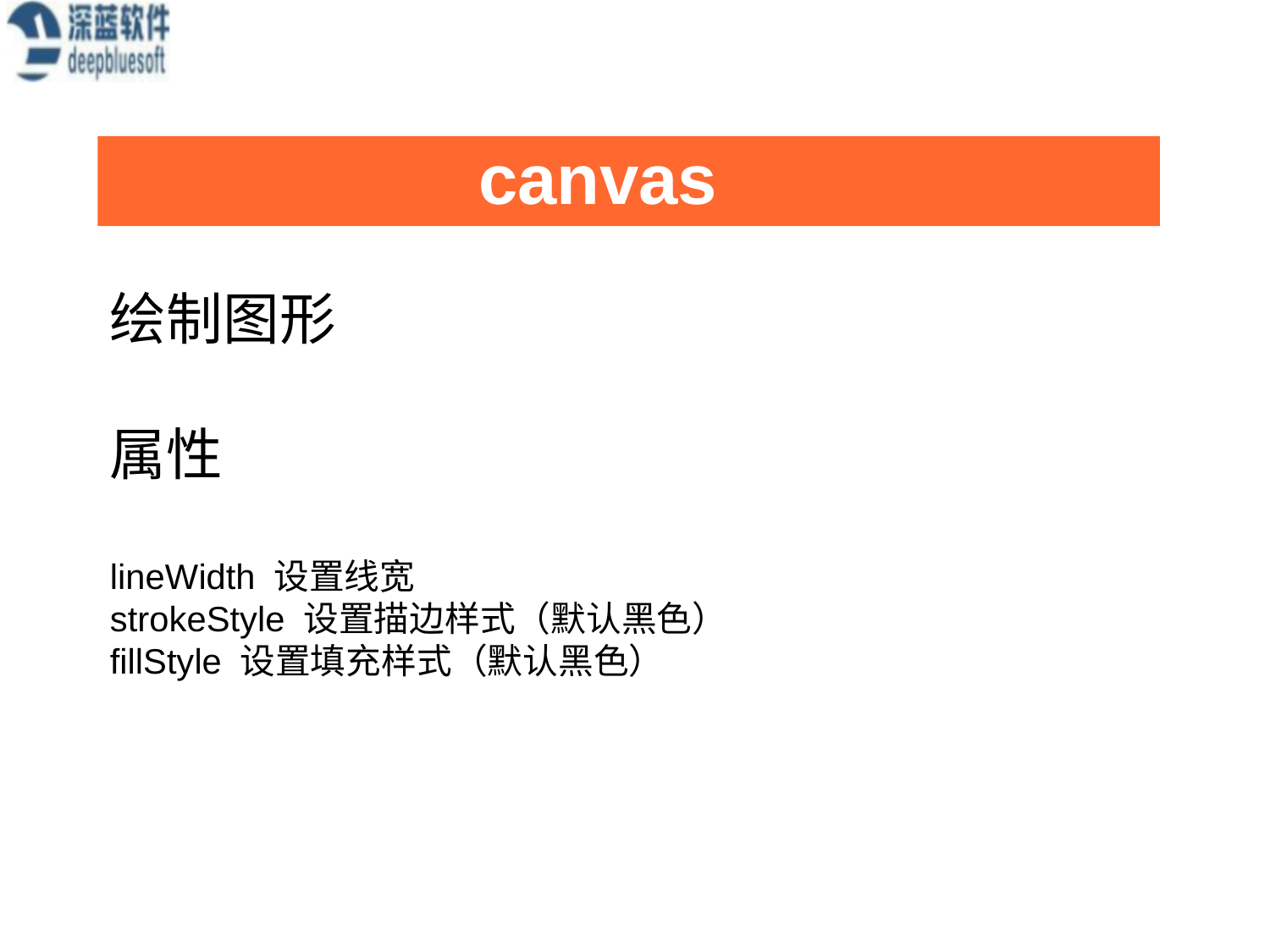

canvas

绘制图形

属性

lineWidth 设置线宽
strokeStyle 设置描边样式（默认黑色）
fillStyle 设置填充样式（默认黑色）